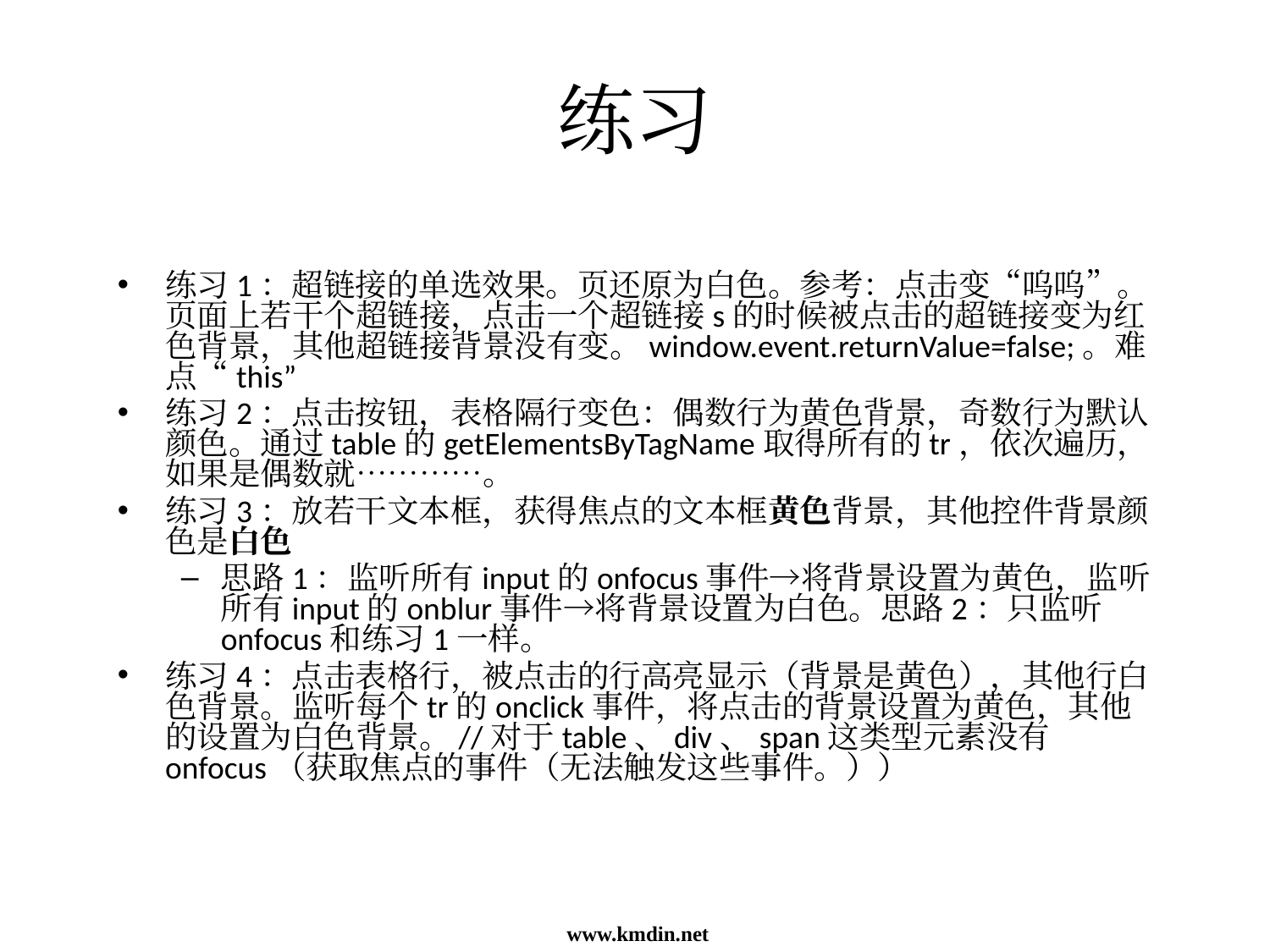

练习
练习1：超链接的单选效果。页还原为白色。参考：点击变“呜呜”。页面上若干个超链接，点击一个超链接s的时候被点击的超链接变为红色背景，其他超链接背景没有变。window.event.returnValue=false;。难点“this”
练习2：点击按钮，表格隔行变色：偶数行为黄色背景，奇数行为默认颜色。通过table的getElementsByTagName取得所有的tr，依次遍历，如果是偶数就…………。
练习3：放若干文本框，获得焦点的文本框黄色背景，其他控件背景颜色是白色
思路1：监听所有input的onfocus事件→将背景设置为黄色，监听所有input的onblur事件→将背景设置为白色。思路2：只监听onfocus和练习1一样。
练习4：点击表格行，被点击的行高亮显示（背景是黄色），其他行白色背景。监听每个tr的onclick事件，将点击的背景设置为黄色，其他的设置为白色背景。//对于table、div、span这类型元素没有onfocus（获取焦点的事件（无法触发这些事件。））